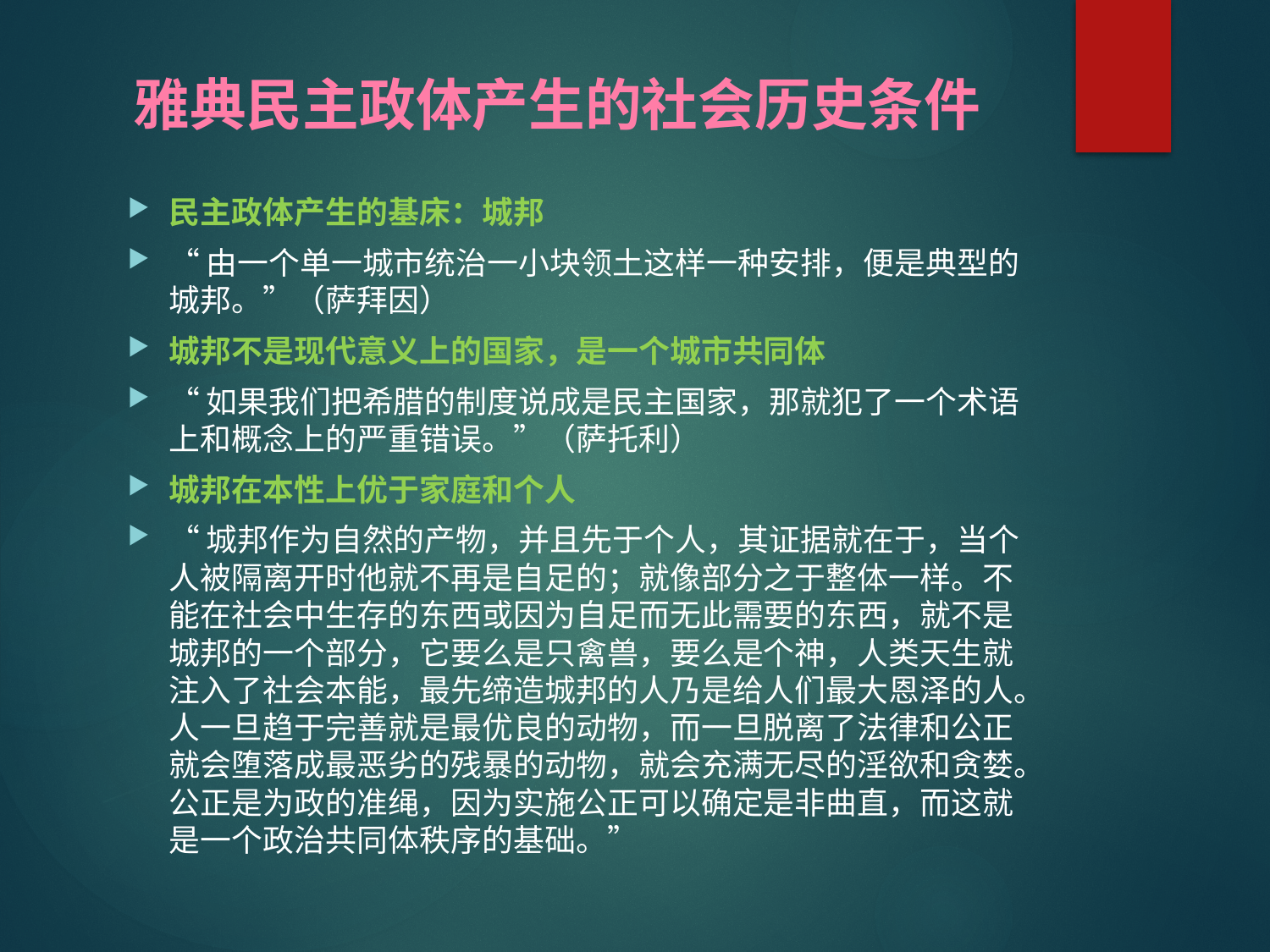

# 雅典民主政体产生的社会历史条件
民主政体产生的基床：城邦
“由一个单一城市统治一小块领土这样一种安排，便是典型的城邦。”（萨拜因）
城邦不是现代意义上的国家，是一个城市共同体
“如果我们把希腊的制度说成是民主国家，那就犯了一个术语上和概念上的严重错误。”（萨托利）
城邦在本性上优于家庭和个人
“城邦作为自然的产物，并且先于个人，其证据就在于，当个人被隔离开时他就不再是自足的；就像部分之于整体一样。不能在社会中生存的东西或因为自足而无此需要的东西，就不是城邦的一个部分，它要么是只禽兽，要么是个神，人类天生就注入了社会本能，最先缔造城邦的人乃是给人们最大恩泽的人。人一旦趋于完善就是最优良的动物，而一旦脱离了法律和公正就会堕落成最恶劣的残暴的动物，就会充满无尽的淫欲和贪婪。公正是为政的准绳，因为实施公正可以确定是非曲直，而这就是一个政治共同体秩序的基础。”